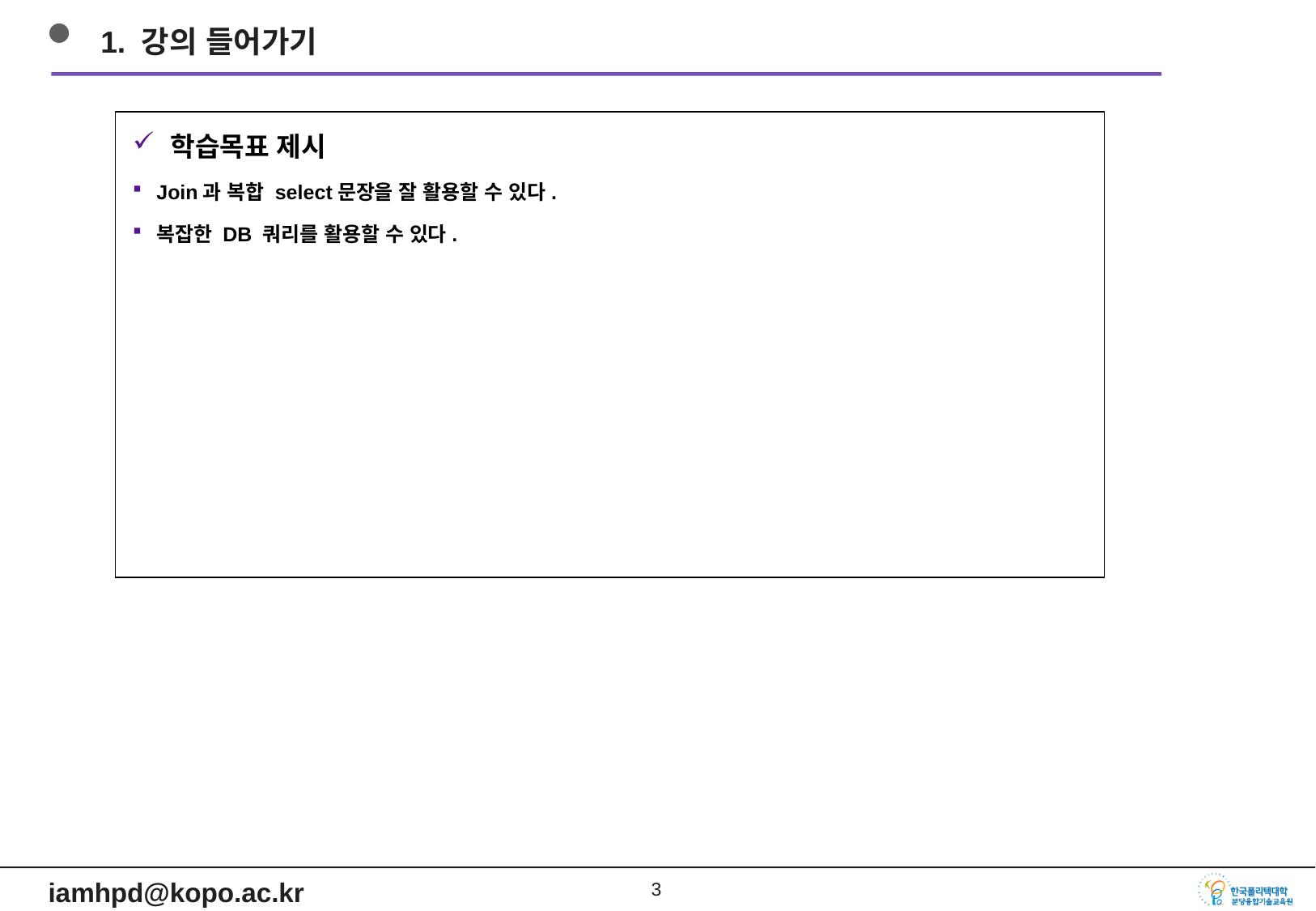

1. 강의 들어가기
학습목표 제시
Join과 복합 select문장을 잘 활용할 수 있다.
복잡한 DB 쿼리를 활용할 수 있다.
3